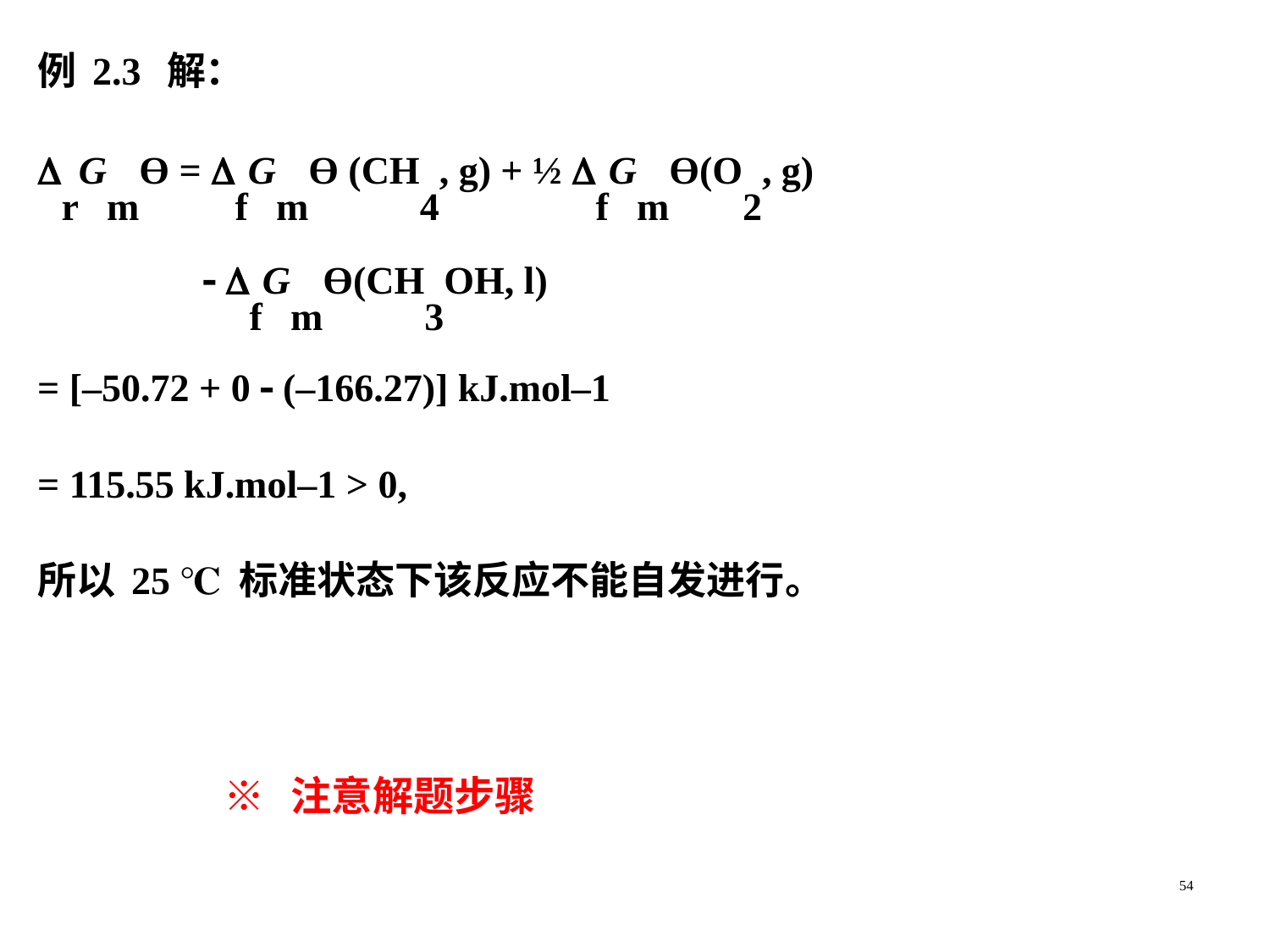

例2.3 解：
ΔrGmƟ = ΔfGmƟ (CH4, g) + ½ ΔfGmƟ(O2, g)
                 − ΔfGmƟ(CH3OH, l)
= [–50.72 + 0 − (–166.27)] kJ.mol–1
= 115.55 kJ.mol–1 > 0,
所以25 ℃标准状态下该反应不能自发进行。
※ 注意解题步骤
54